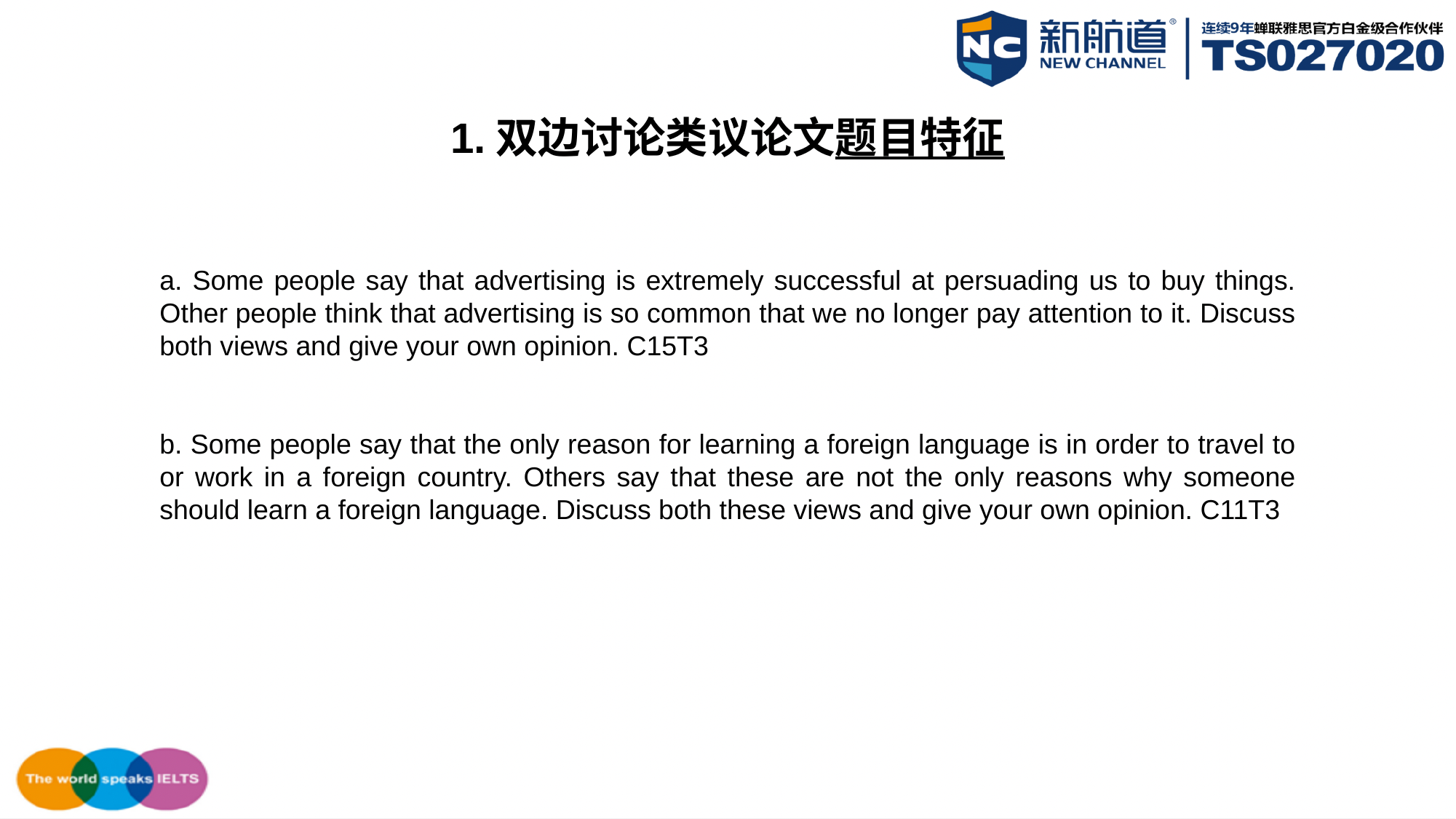

1.双边讨论类议论文题目特征
a. Some people say that advertising is extremely successful at persuading us to buy things. Other people think that advertising is so common that we no longer pay attention to it. Discuss both views and give your own opinion. C15T3

b. Some people say that the only reason for learning a foreign language is in order to travel to or work in a foreign country. Others say that these are not the only reasons why someone should learn a foreign language. Discuss both these views and give your own opinion. C11T3